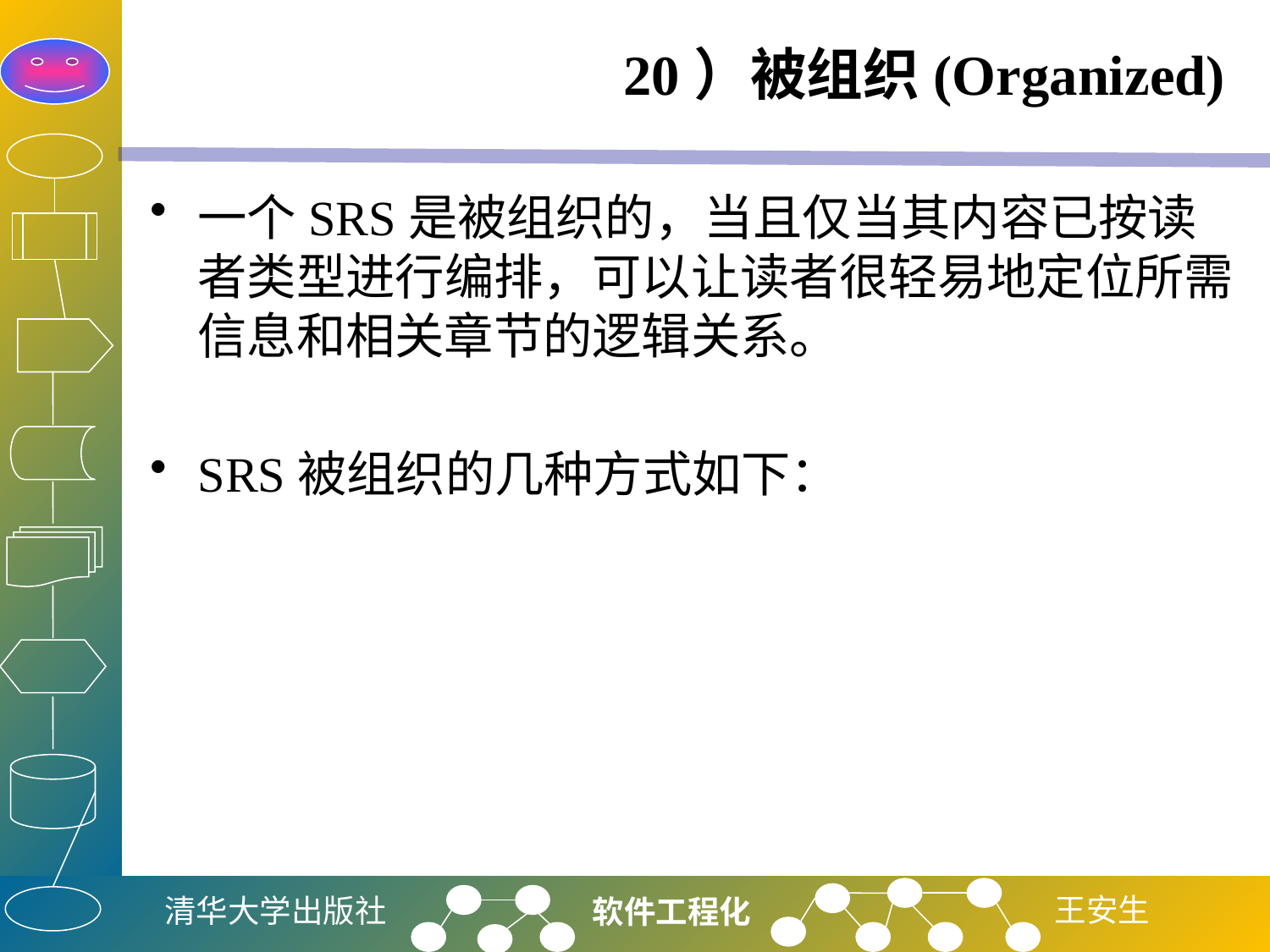

# 20）被组织(Organized)
一个SRS是被组织的，当且仅当其内容已按读者类型进行编排，可以让读者很轻易地定位所需信息和相关章节的逻辑关系。

SRS被组织的几种方式如下：